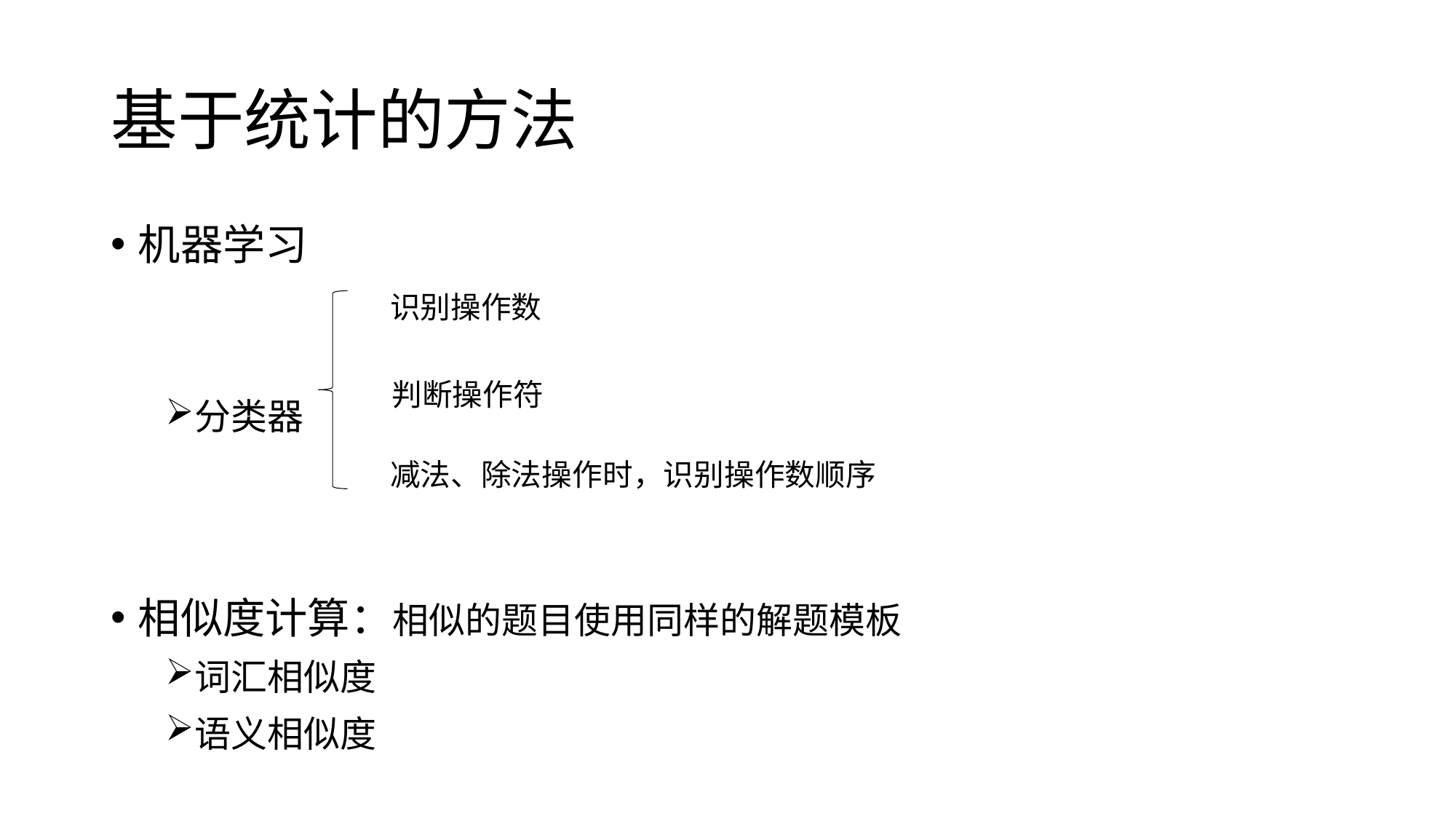

# 基于统计的方法
机器学习

分类器

相似度计算：相似的题目使用同样的解题模板
词汇相似度
语义相似度
识别操作数

判断操作符
减法、除法操作时，识别操作数顺序